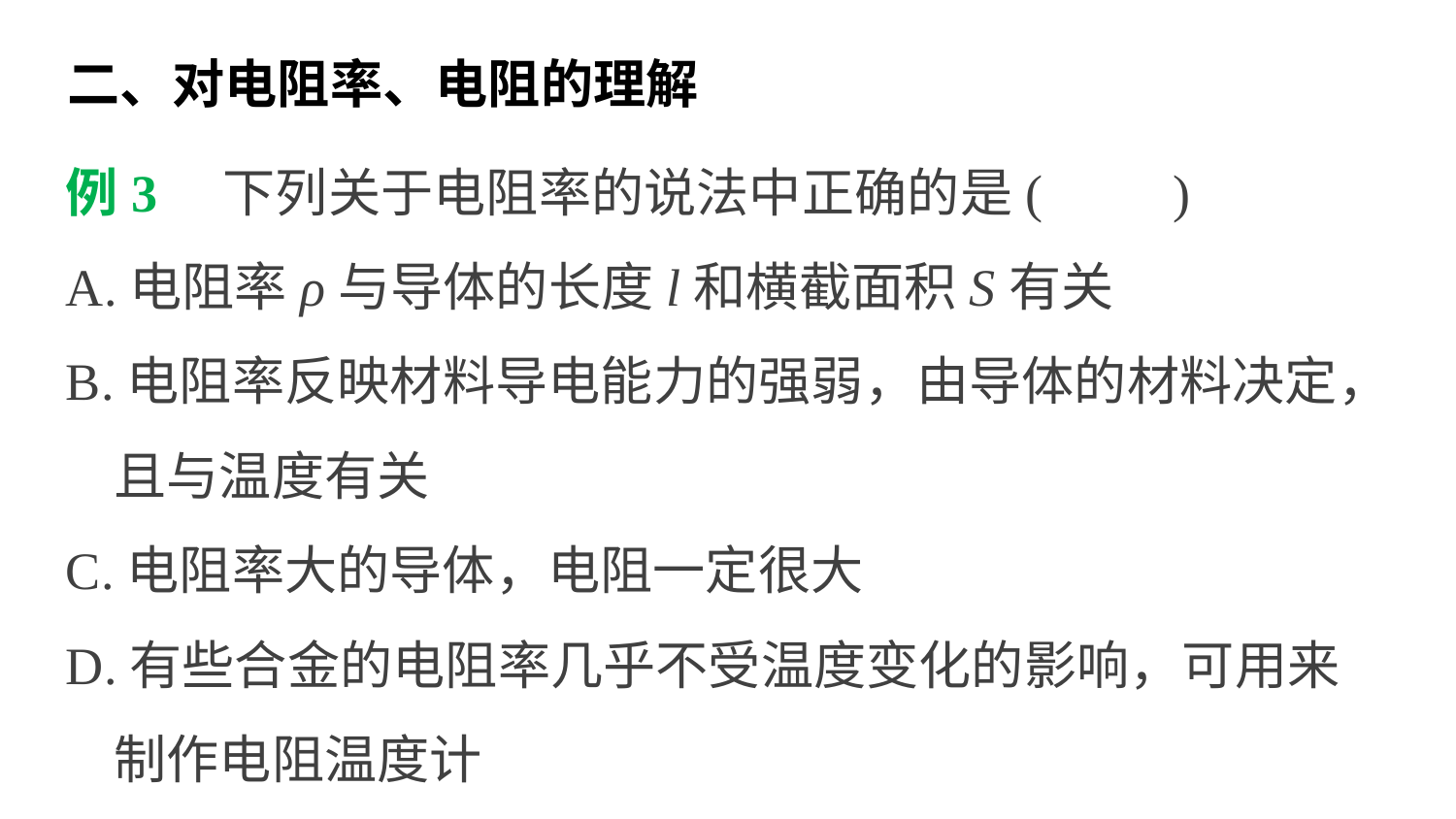

二、对电阻率、电阻的理解
例3　下列关于电阻率的说法中正确的是(　　)
A.电阻率ρ与导体的长度l和横截面积S有关
B.电阻率反映材料导电能力的强弱，由导体的材料决定，
   且与温度有关
C.电阻率大的导体，电阻一定很大
D.有些合金的电阻率几乎不受温度变化的影响，可用来
   制作电阻温度计